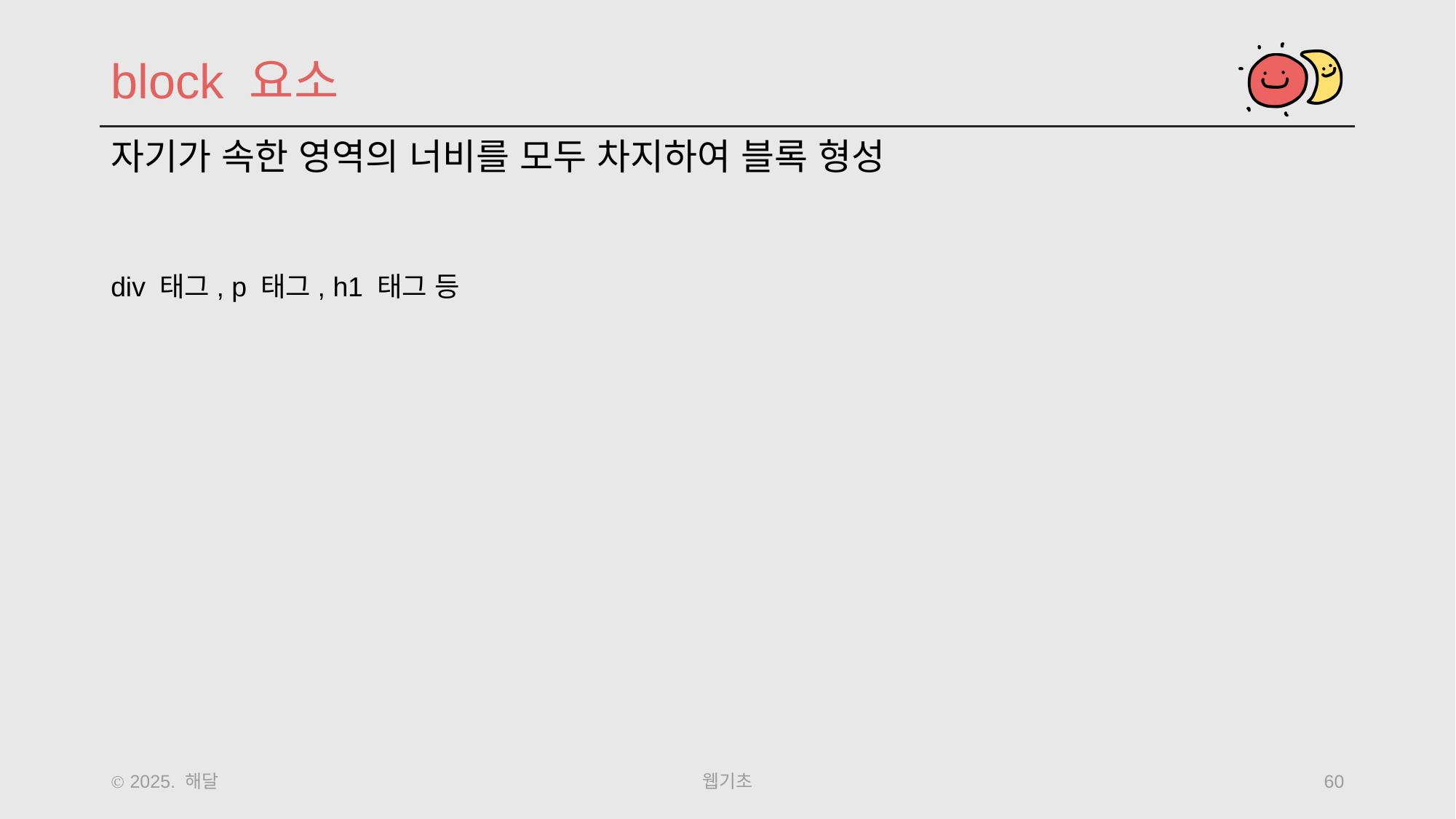

block 요소
자기가 속한 영역의 너비를 모두 차지하여 블록 형성
div 태그, p 태그, h1 태그 등
Ⓒ 2025. 해달
웹기초
60